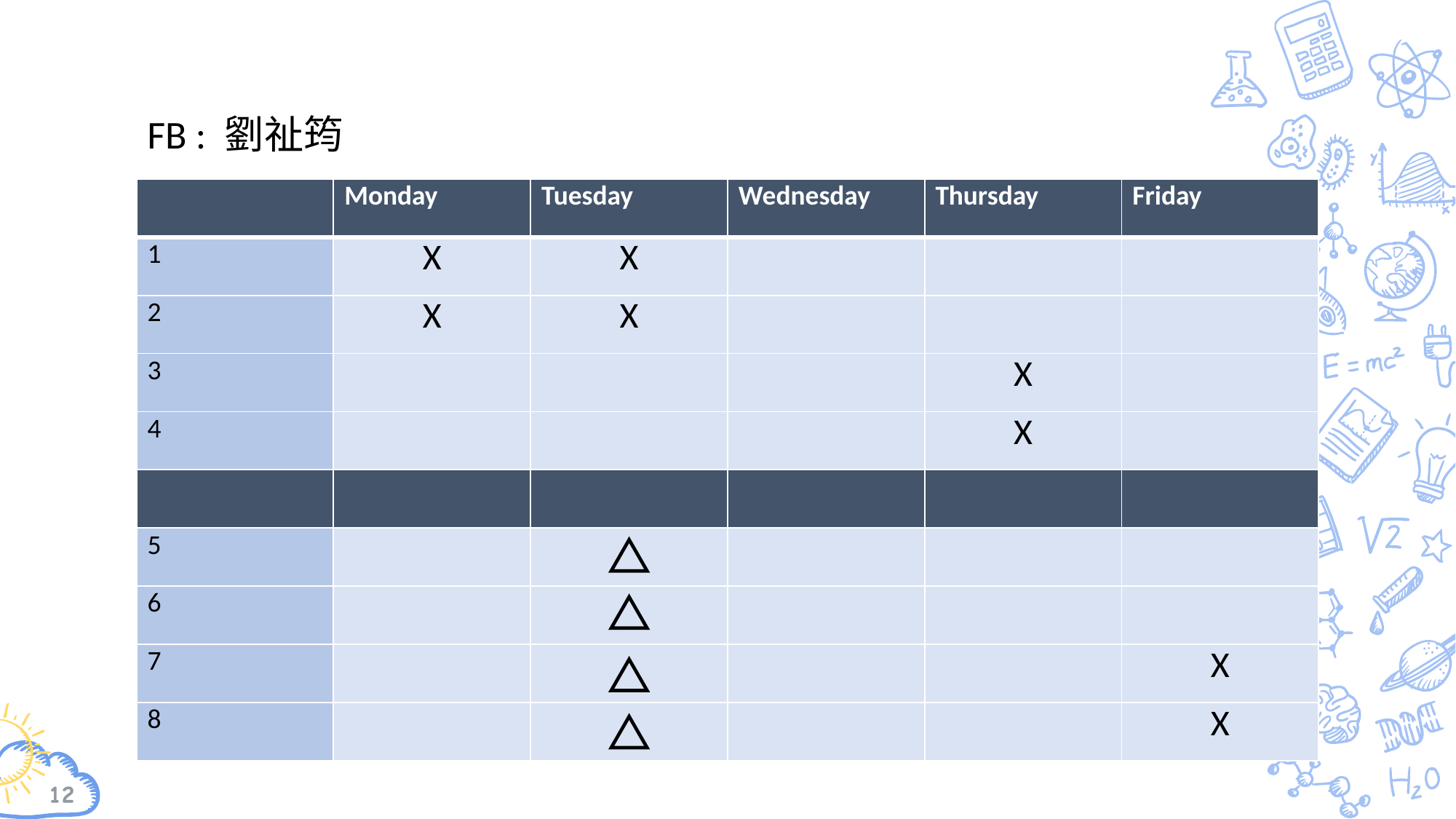

FB : 劉祉筠
|  | Monday | Tuesday | Wednesday | Thursday | Friday |
| --- | --- | --- | --- | --- | --- |
| 1 | X | X |  |  |  |
| 2 | X | X |  |  |  |
| 3 |  |  |  | X |  |
| 4 |  |  |  | X |  |
|  |  |  |  |  |  |
| 5 |  |  |  |  |  |
| 6 |  |  |  |  |  |
| 7 |  |  |  |  | X |
| 8 |  |  |  |  | X |

12